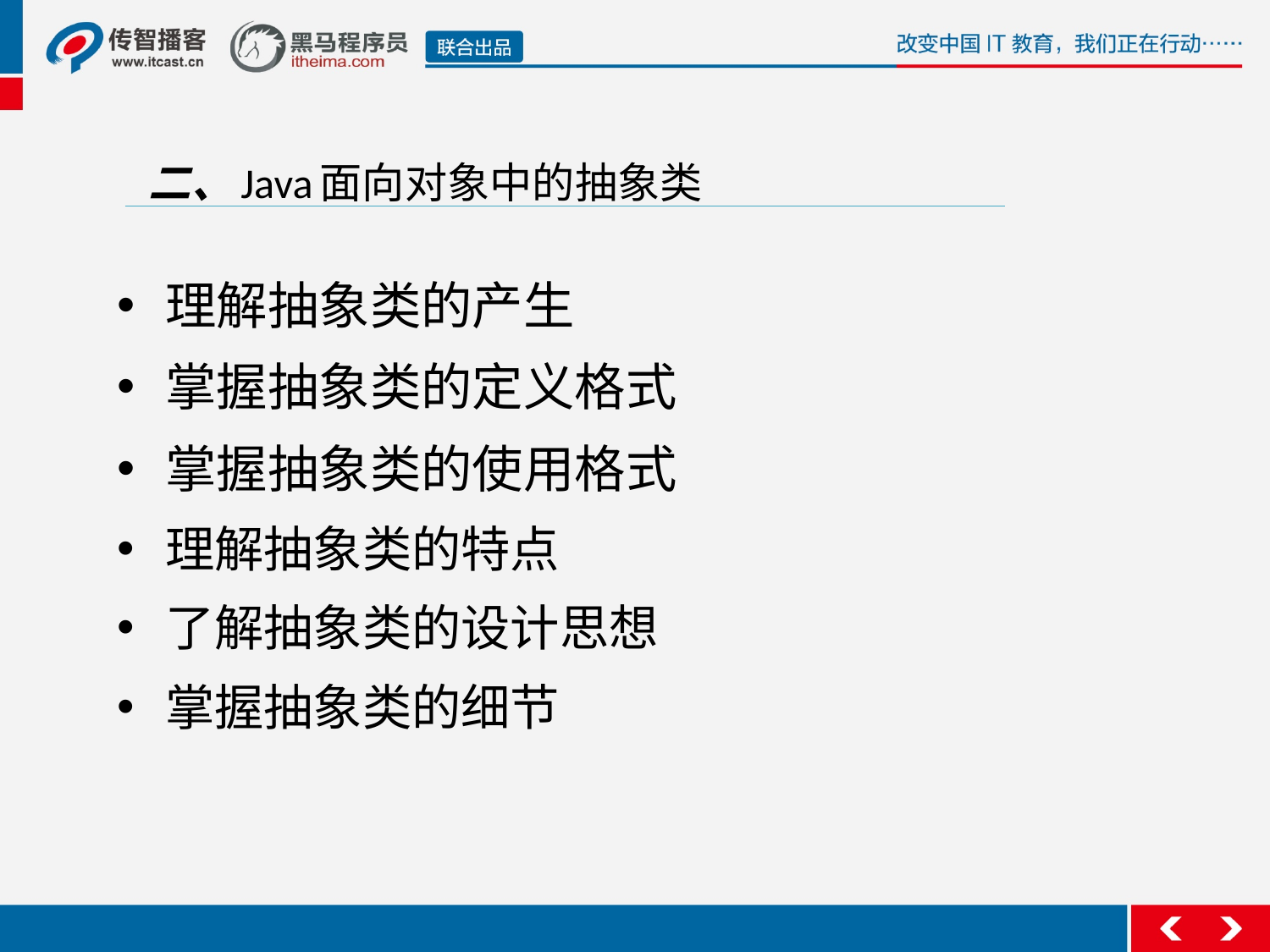

二、Java面向对象中的抽象类
理解抽象类的产生
掌握抽象类的定义格式
掌握抽象类的使用格式
理解抽象类的特点
了解抽象类的设计思想
掌握抽象类的细节